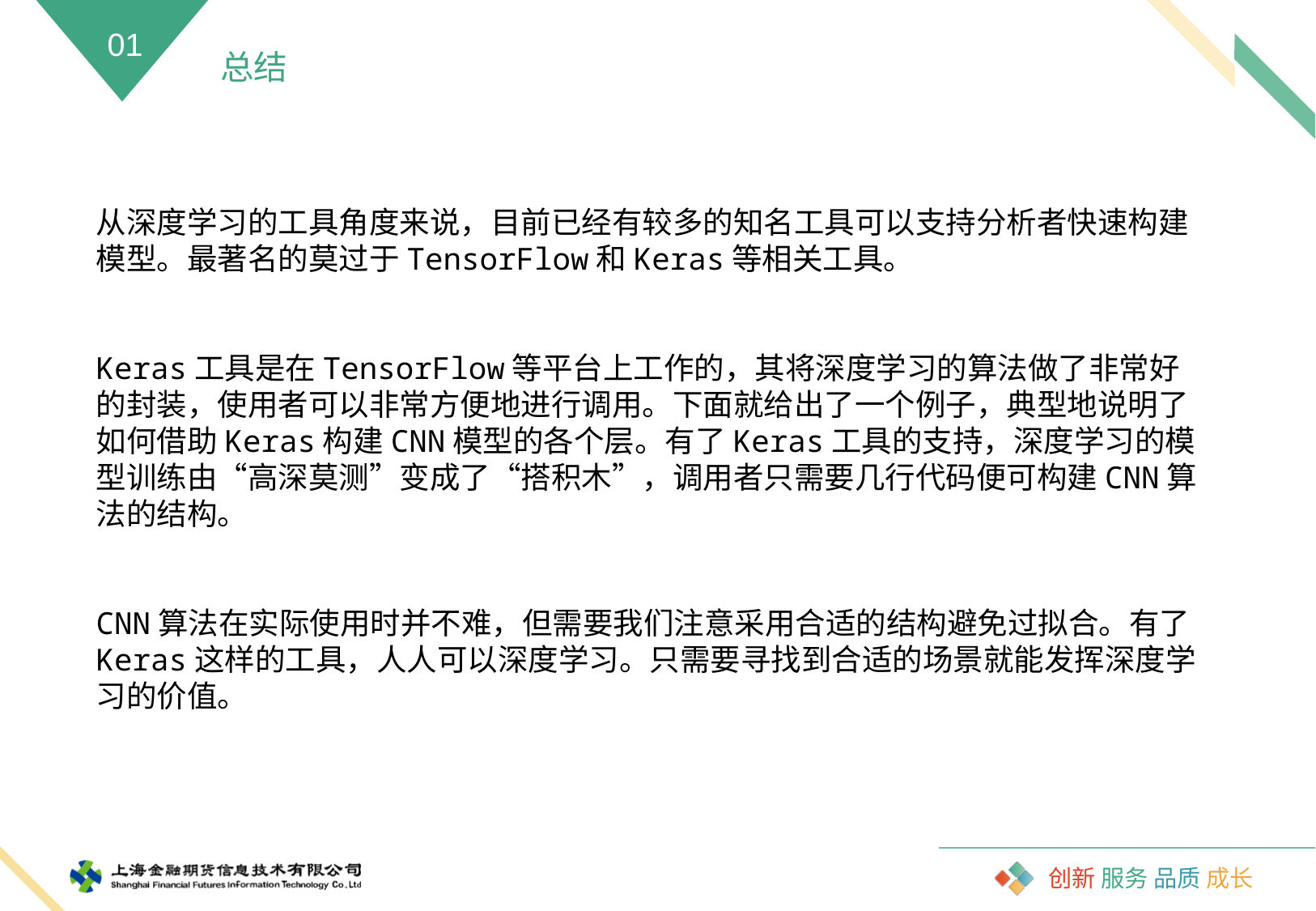

01
总结
从深度学习的工具角度来说，目前已经有较多的知名工具可以支持分析者快速构建模型。最著名的莫过于TensorFlow和Keras等相关工具。

Keras工具是在TensorFlow等平台上工作的，其将深度学习的算法做了非常好的封装，使用者可以非常方便地进行调用。下面就给出了一个例子，典型地说明了如何借助Keras构建CNN模型的各个层。有了Keras工具的支持，深度学习的模型训练由“高深莫测”变成了“搭积木”，调用者只需要几行代码便可构建CNN算法的结构。

CNN算法在实际使用时并不难，但需要我们注意采用合适的结构避免过拟合。有了Keras这样的工具，人人可以深度学习。只需要寻找到合适的场景就能发挥深度学习的价值。